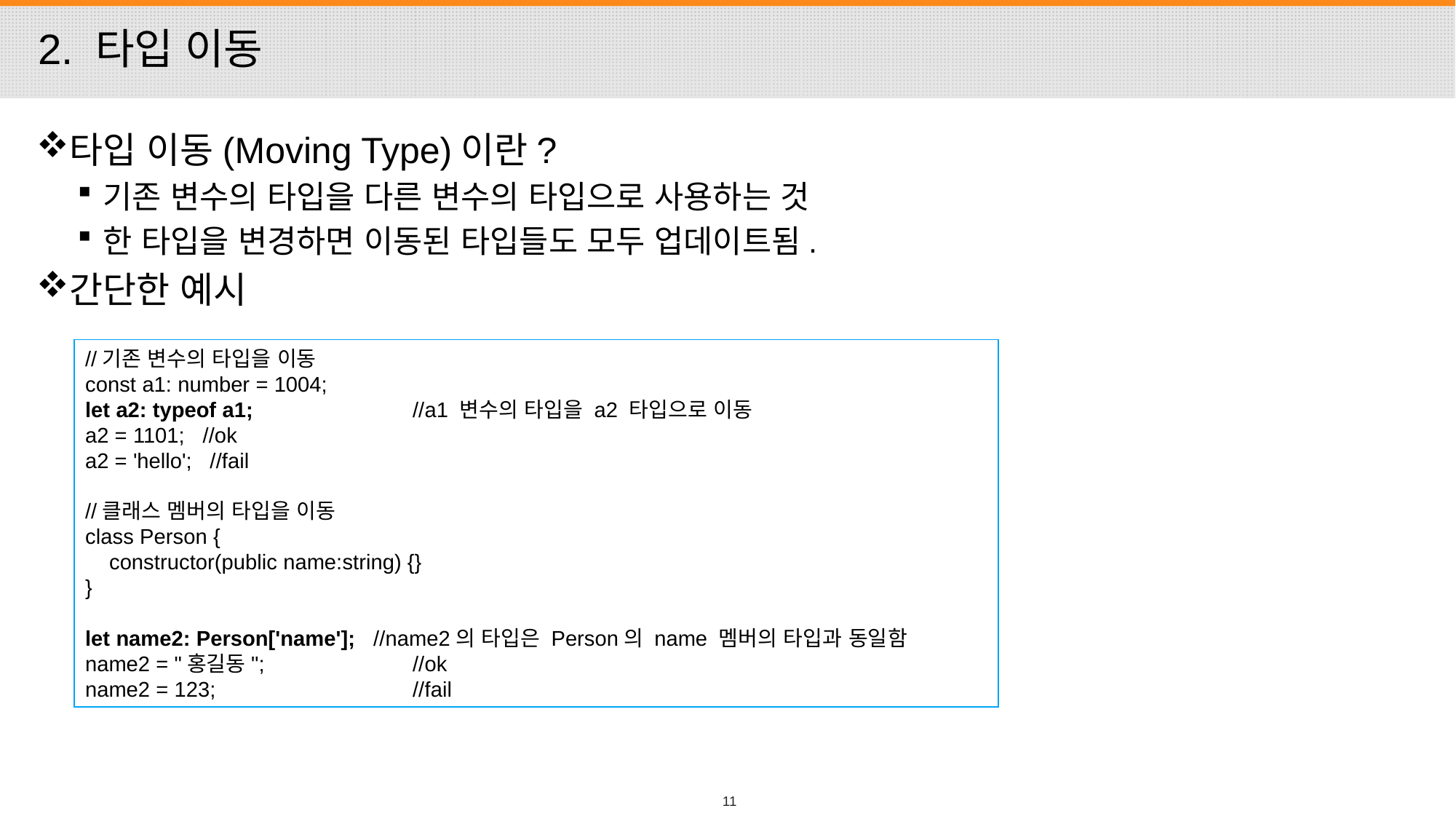

# 2. 타입 이동
타입 이동(Moving Type)이란?
기존 변수의 타입을 다른 변수의 타입으로 사용하는 것
한 타입을 변경하면 이동된 타입들도 모두 업데이트됨.
간단한 예시
//기존 변수의 타입을 이동
const a1: number = 1004;
let a2: typeof a1; 		//a1 변수의 타입을 a2 타입으로 이동
a2 = 1101;   //ok
a2 = 'hello';   //fail

//클래스 멤버의 타입을 이동
class Person {
    constructor(public name:string) {}
}

let name2: Person['name'];   //name2의 타입은 Person의 name 멤버의 타입과 동일함
name2 = "홍길동";		//ok
name2 = 123;		//fail